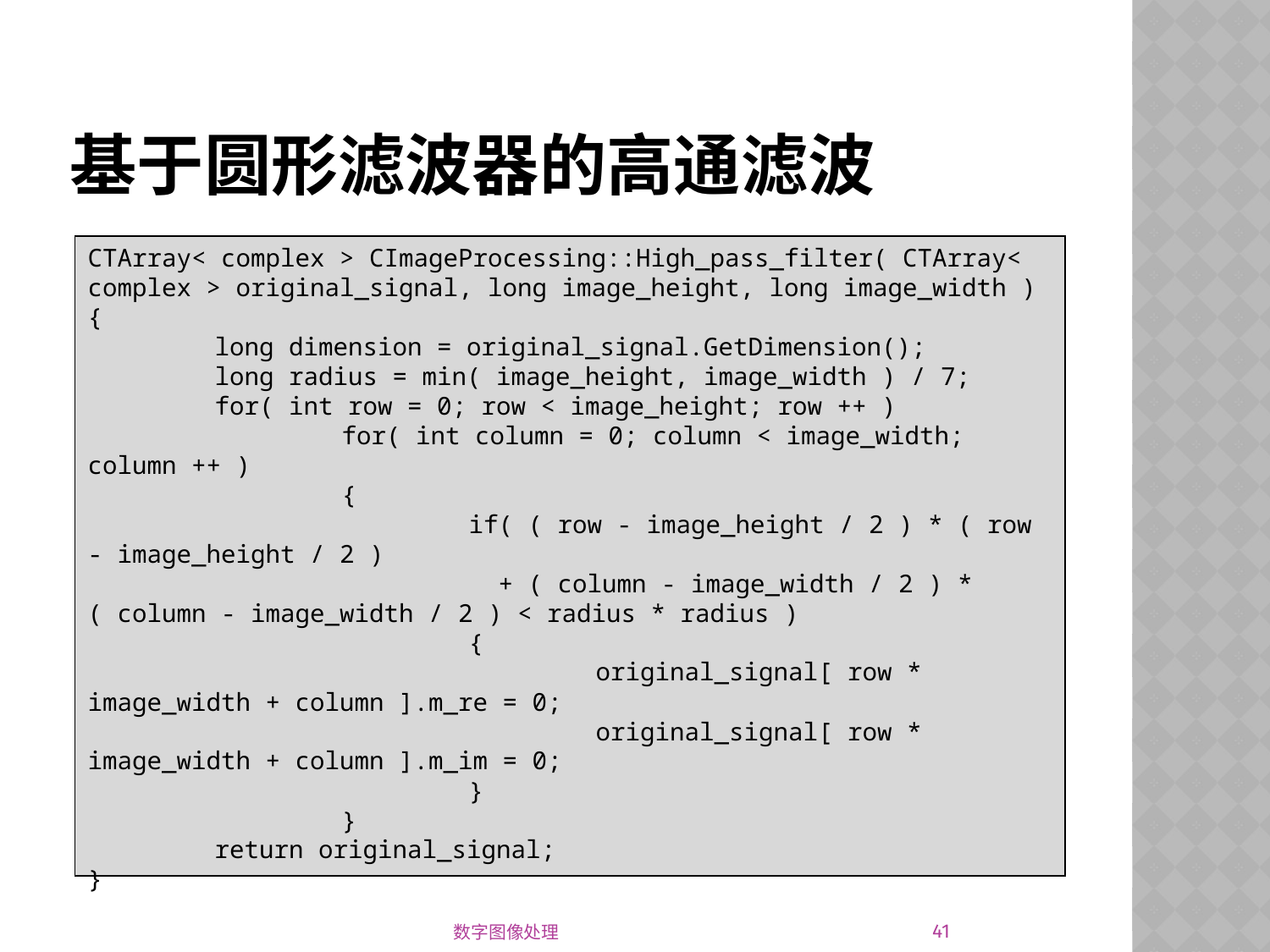

# 基于圆形滤波器的高通滤波

CTArray< complex > CImageProcessing::High_pass_filter( CTArray< complex > original_signal, long image_height, long image_width )
{
	long dimension = original_signal.GetDimension();
	long radius = min( image_height, image_width ) / 7;
	for( int row = 0; row < image_height; row ++ )
		for( int column = 0; column < image_width; column ++ )
		{
			if( ( row - image_height / 2 ) * ( row - image_height / 2 )
			  + ( column - image_width / 2 ) * ( column - image_width / 2 ) < radius * radius )
			{
				original_signal[ row * image_width + column ].m_re = 0;
				original_signal[ row * image_width + column ].m_im = 0;
			}
		}
	return original_signal;
}
41
数字图像处理